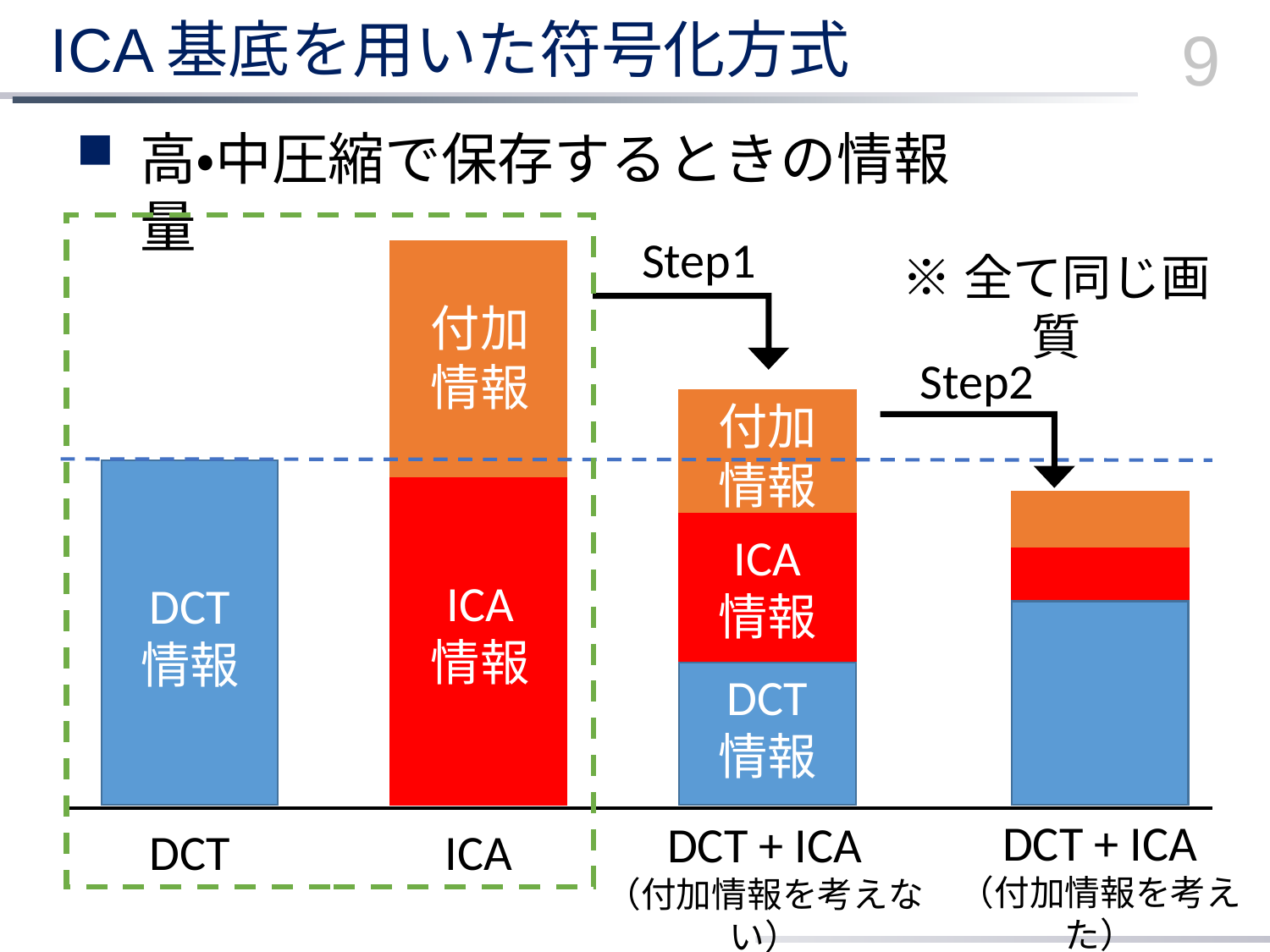

# ICA基底を用いた符号化方式
9
高・中圧縮で保存するときの情報量

Step1
※全て同じ画質

付加
情報

Step2
付加
情報

ICA
情報
ICA
情報
DCT
情報
DCT
情報

DCT + ICA
（付加情報を考えた）
DCT + ICA
（付加情報を考えない）
DCT
ICA